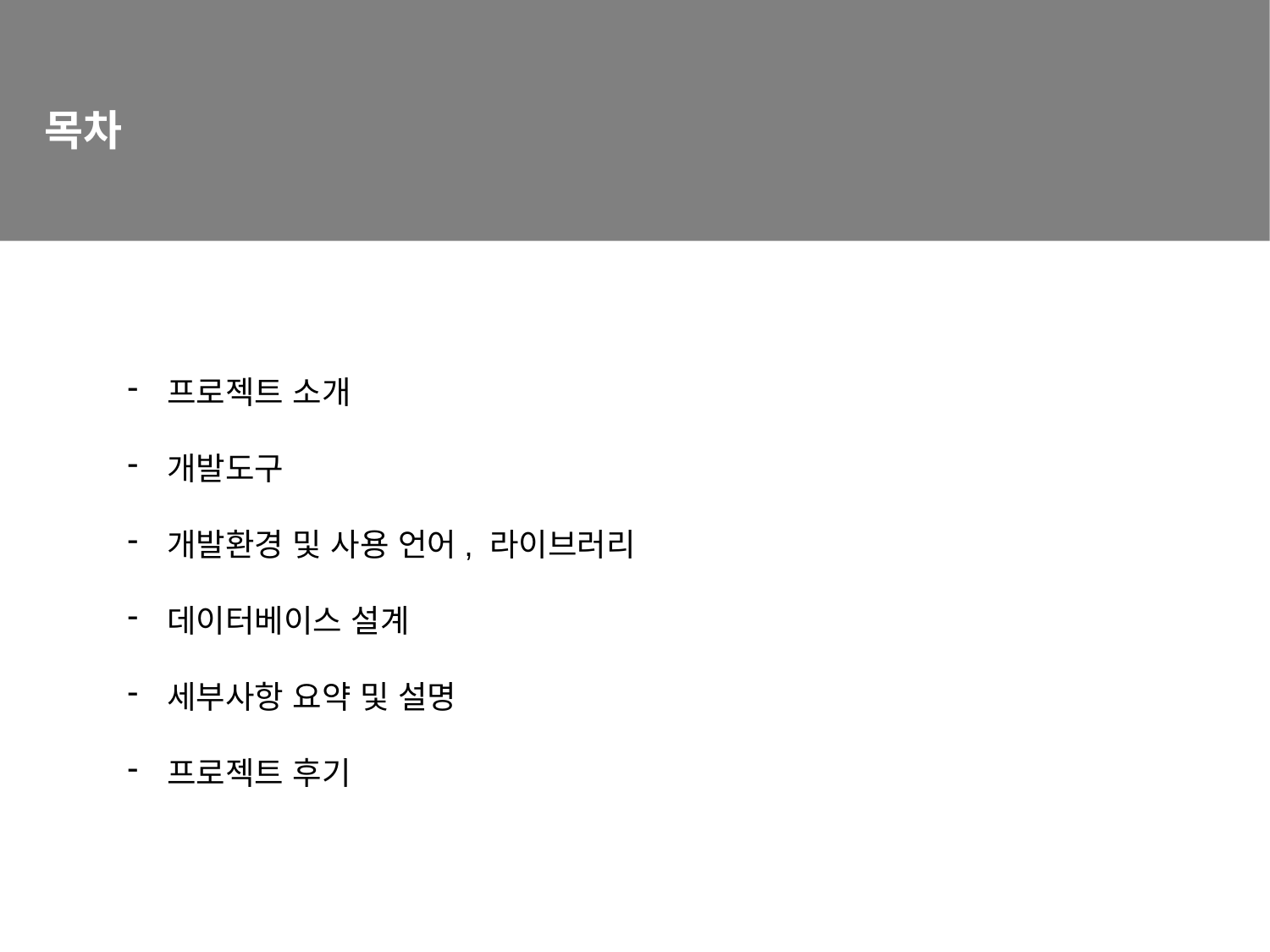

목차

프로젝트 소개
개발도구

개발환경 및 사용 언어, 라이브러리

데이터베이스 설계

세부사항 요약 및 설명

프로젝트 후기